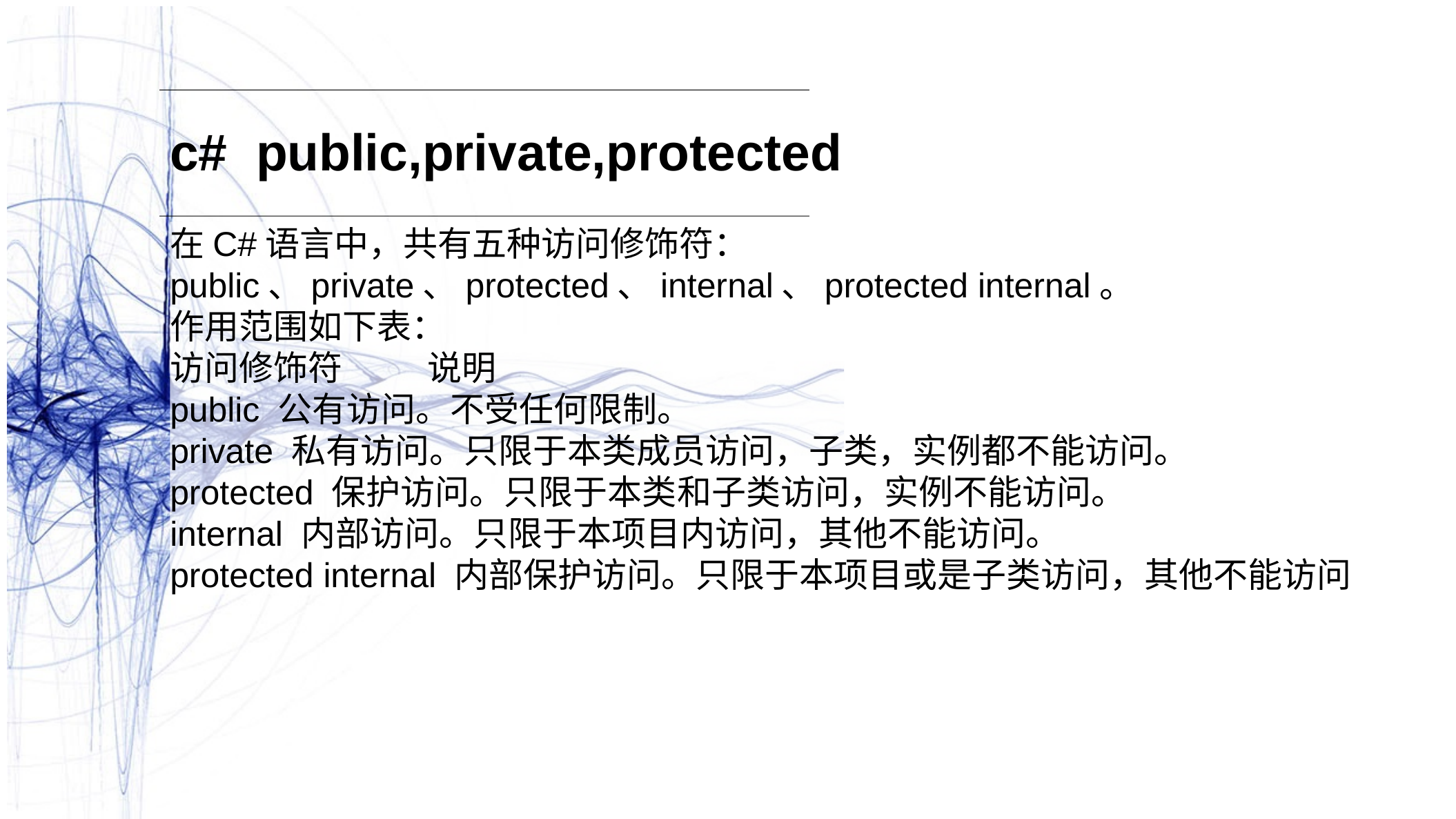

c#  public,private,protected

在C#语言中，共有五种访问修饰符：
public、private、protected、internal、protected internal。
作用范围如下表：
访问修饰符           说明
public 公有访问。不受任何限制。
private 私有访问。只限于本类成员访问，子类，实例都不能访问。
protected 保护访问。只限于本类和子类访问，实例不能访问。
internal 内部访问。只限于本项目内访问，其他不能访问。
protected internal 内部保护访问。只限于本项目或是子类访问，其他不能访问